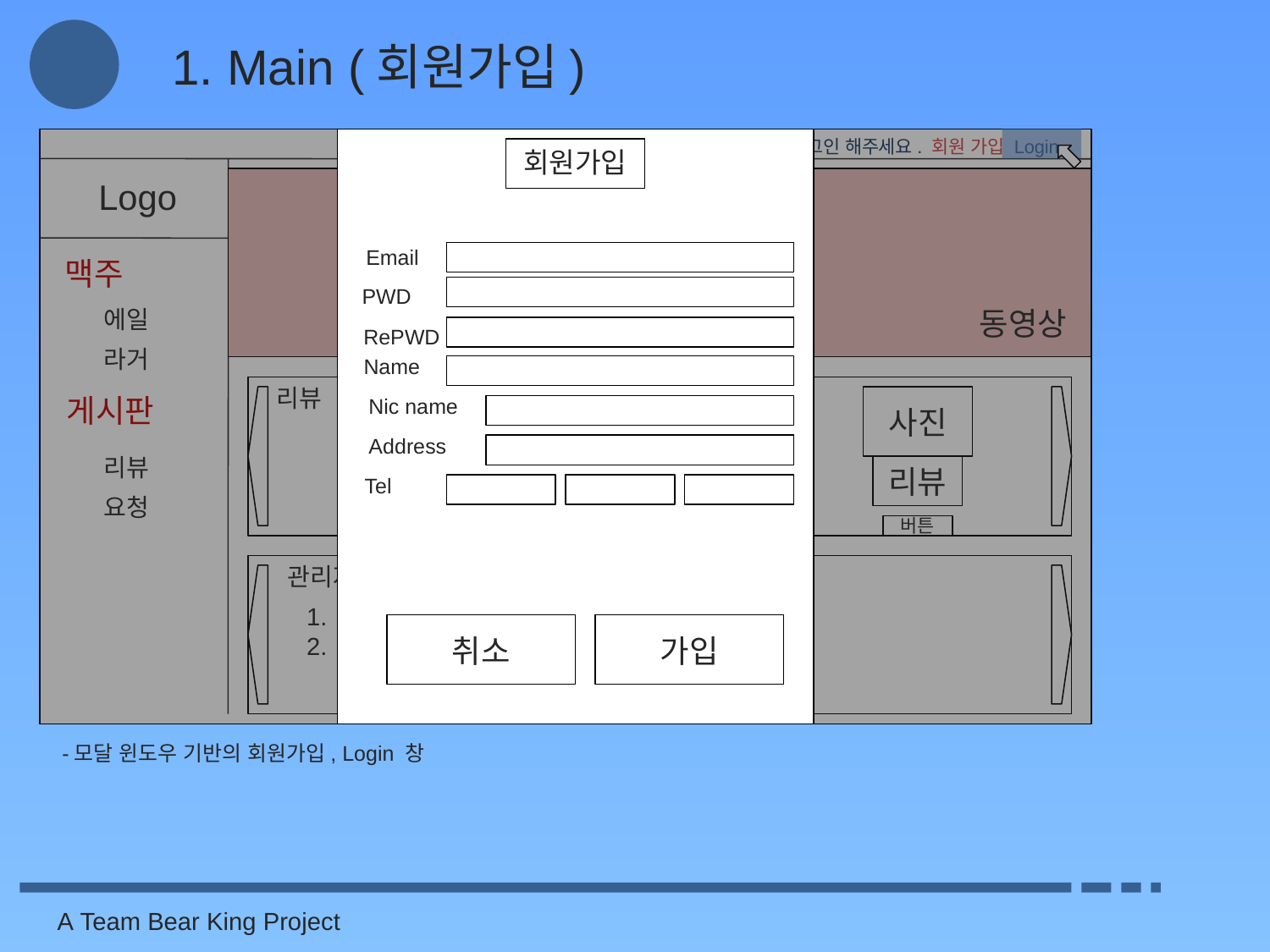

1. Main (회원가입)

Logo

로그인 해주세요. 회원 가입 Login

회원가입

Email

맥주
PWD

에일
동영상
RePWD

라거
Name

리뷰
게시판

사진
Nic name
사진
사진

Address

리뷰
리뷰
리뷰
리뷰
Tel

요청
버튼
버튼
버튼

관리자 Main 설정 form

이달의 맥주
이달의 리뷰

취소
가입
-모달 윈도우 기반의 회원가입, Login 창

A Team Bear King Project